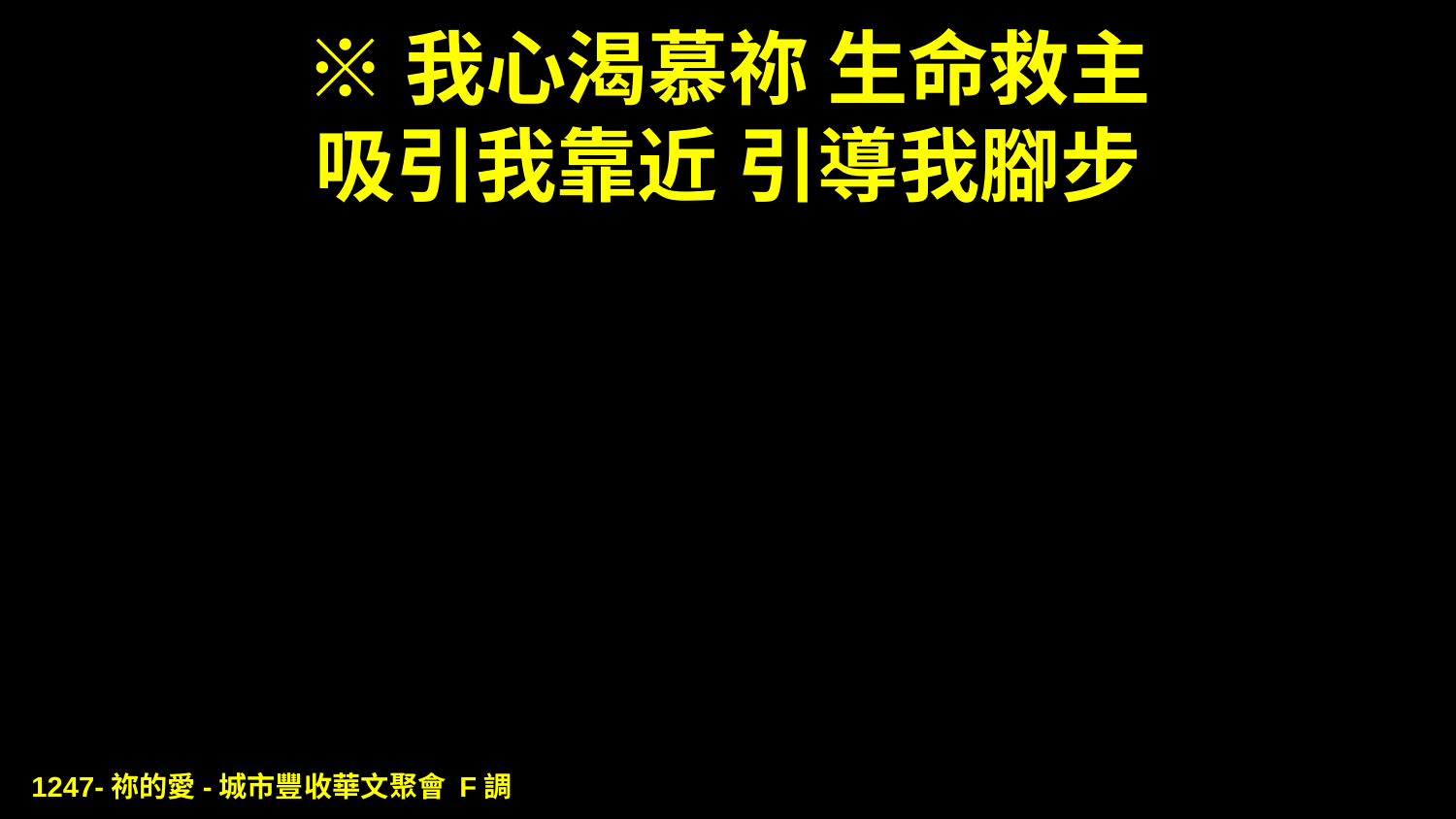

# ※我心渴慕祢 生命救主 吸引我靠近 引導我腳步
1247-祢的愛-城市豐收華文聚會 F調